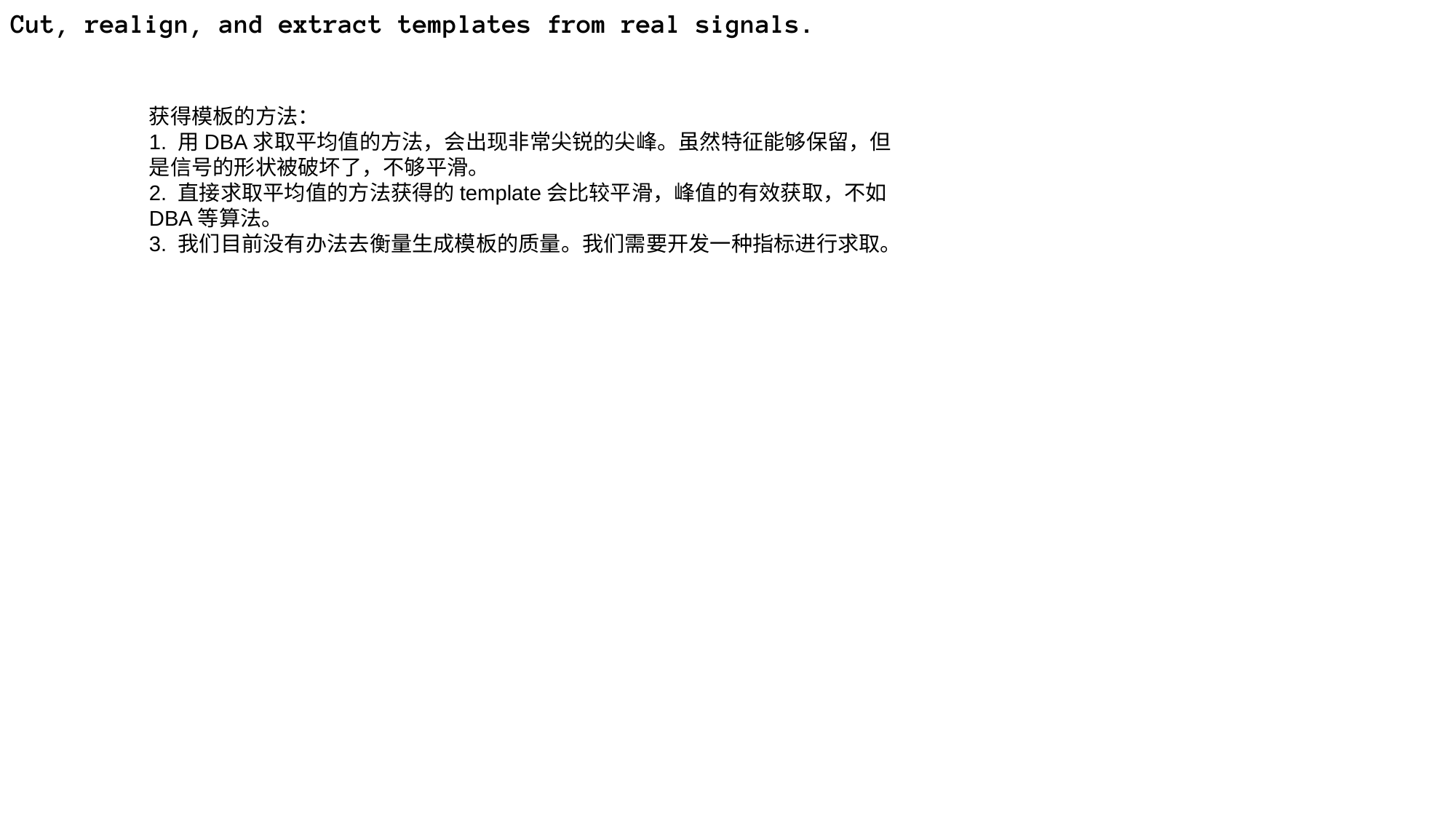

Cut, realign, and extract templates from real signals.
获得模板的方法：
1. 用DBA求取平均值的方法，会出现非常尖锐的尖峰。虽然特征能够保留，但是信号的形状被破坏了，不够平滑。
2. 直接求取平均值的方法获得的template会比较平滑，峰值的有效获取，不如DBA等算法。
3. 我们目前没有办法去衡量生成模板的质量。我们需要开发一种指标进行求取。